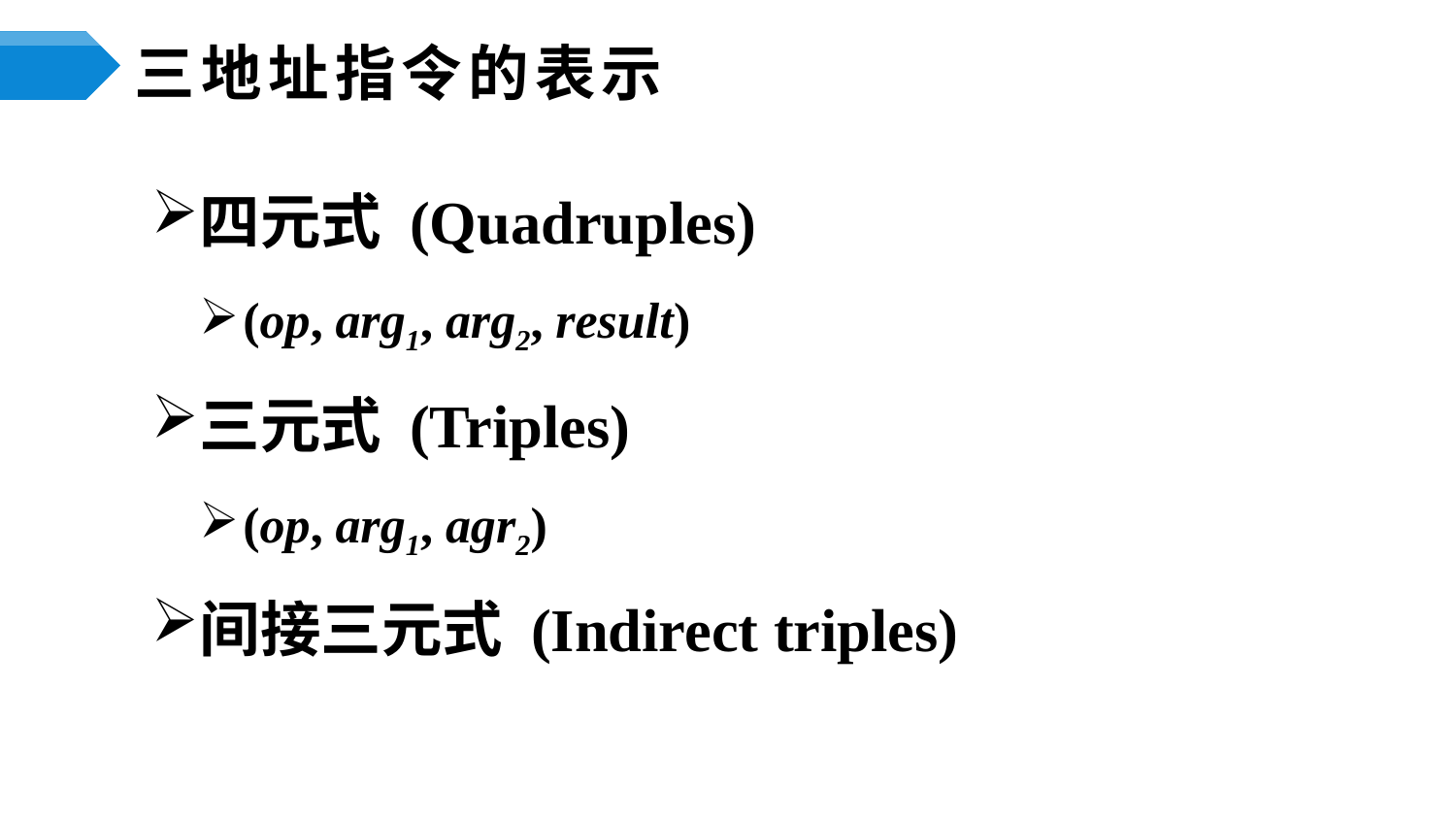

# 三地址指令的表示
四元式 (Quadruples)
(op, arg1, arg2, result)
三元式 (Triples)
(op, arg1, agr2)
间接三元式 (Indirect triples)